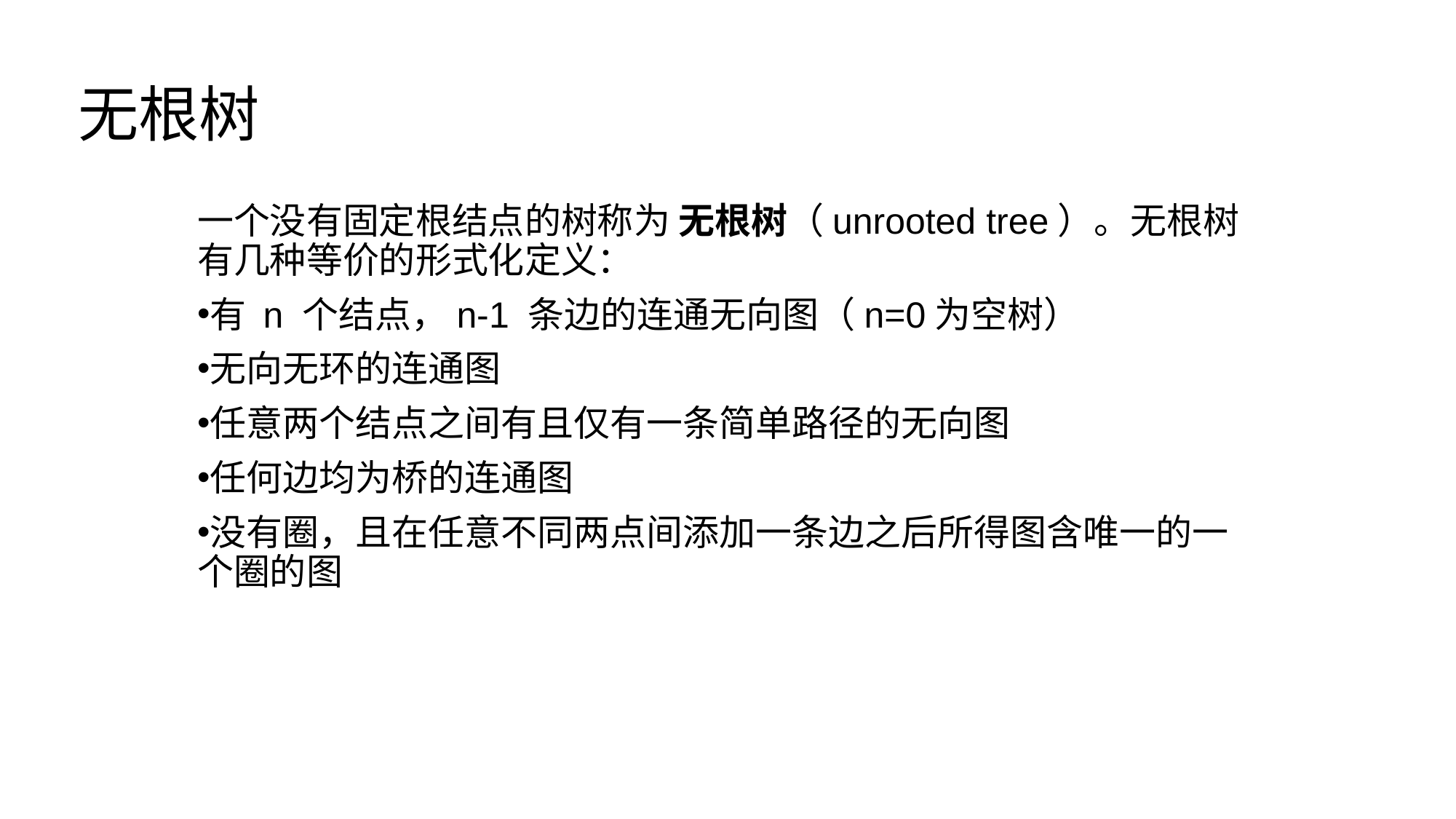

无根树
一个没有固定根结点的树称为 无根树（unrooted tree）。无根树有几种等价的形式化定义：
有 n 个结点，n-1 条边的连通无向图（n=0为空树）
无向无环的连通图
任意两个结点之间有且仅有一条简单路径的无向图
任何边均为桥的连通图
没有圈，且在任意不同两点间添加一条边之后所得图含唯一的一个圈的图